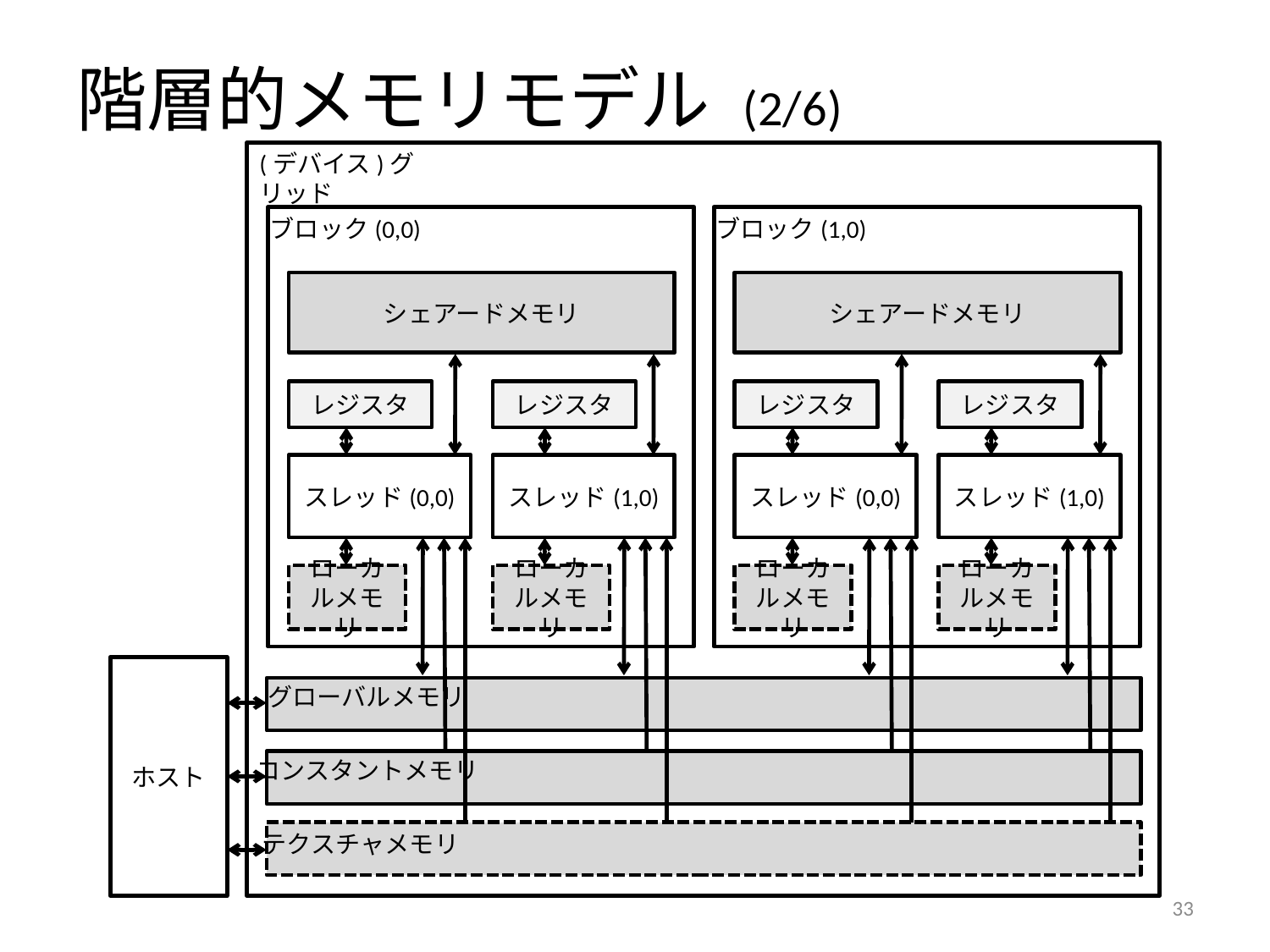

# 階層的メモリモデル (2/6)

(デバイス)グリッド

ブロック(0,0)
シェアードメモリ
レジスタ
レジスタ
スレッド(0,0)
スレッド(1,0)
ローカルメモリ
ローカルメモリ

ブロック(1,0)
シェアードメモリ
レジスタ
レジスタ
スレッド(0,0)
スレッド(1,0)
ローカルメモリ
ローカルメモリ
ホスト
グローバルメモリ

コンスタントメモリ

テクスチャメモリ
33